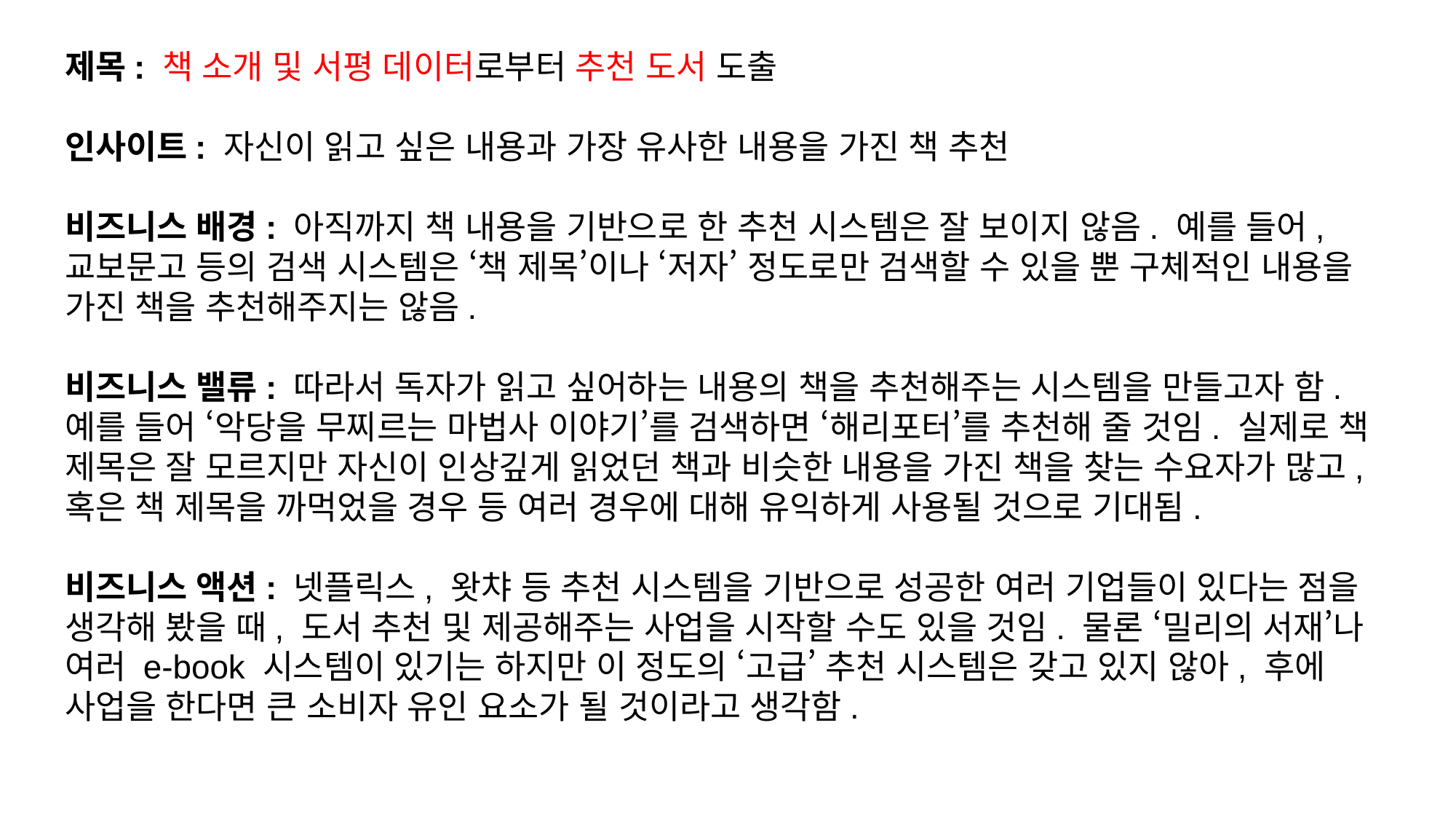

제목: 책 소개 및 서평 데이터로부터 추천 도서 도출

인사이트: 자신이 읽고 싶은 내용과 가장 유사한 내용을 가진 책 추천

비즈니스 배경: 아직까지 책 내용을 기반으로 한 추천 시스템은 잘 보이지 않음. 예를 들어, 교보문고 등의 검색 시스템은 ‘책 제목’이나 ‘저자’ 정도로만 검색할 수 있을 뿐 구체적인 내용을 가진 책을 추천해주지는 않음.

비즈니스 밸류: 따라서 독자가 읽고 싶어하는 내용의 책을 추천해주는 시스템을 만들고자 함. 예를 들어 ‘악당을 무찌르는 마법사 이야기’를 검색하면 ‘해리포터’를 추천해 줄 것임. 실제로 책 제목은 잘 모르지만 자신이 인상깊게 읽었던 책과 비슷한 내용을 가진 책을 찾는 수요자가 많고, 혹은 책 제목을 까먹었을 경우 등 여러 경우에 대해 유익하게 사용될 것으로 기대됨.

비즈니스 액션: 넷플릭스, 왓챠 등 추천 시스템을 기반으로 성공한 여러 기업들이 있다는 점을 생각해 봤을 때, 도서 추천 및 제공해주는 사업을 시작할 수도 있을 것임. 물론 ‘밀리의 서재’나 여러 e-book 시스템이 있기는 하지만 이 정도의 ‘고급’ 추천 시스템은 갖고 있지 않아, 후에 사업을 한다면 큰 소비자 유인 요소가 될 것이라고 생각함.